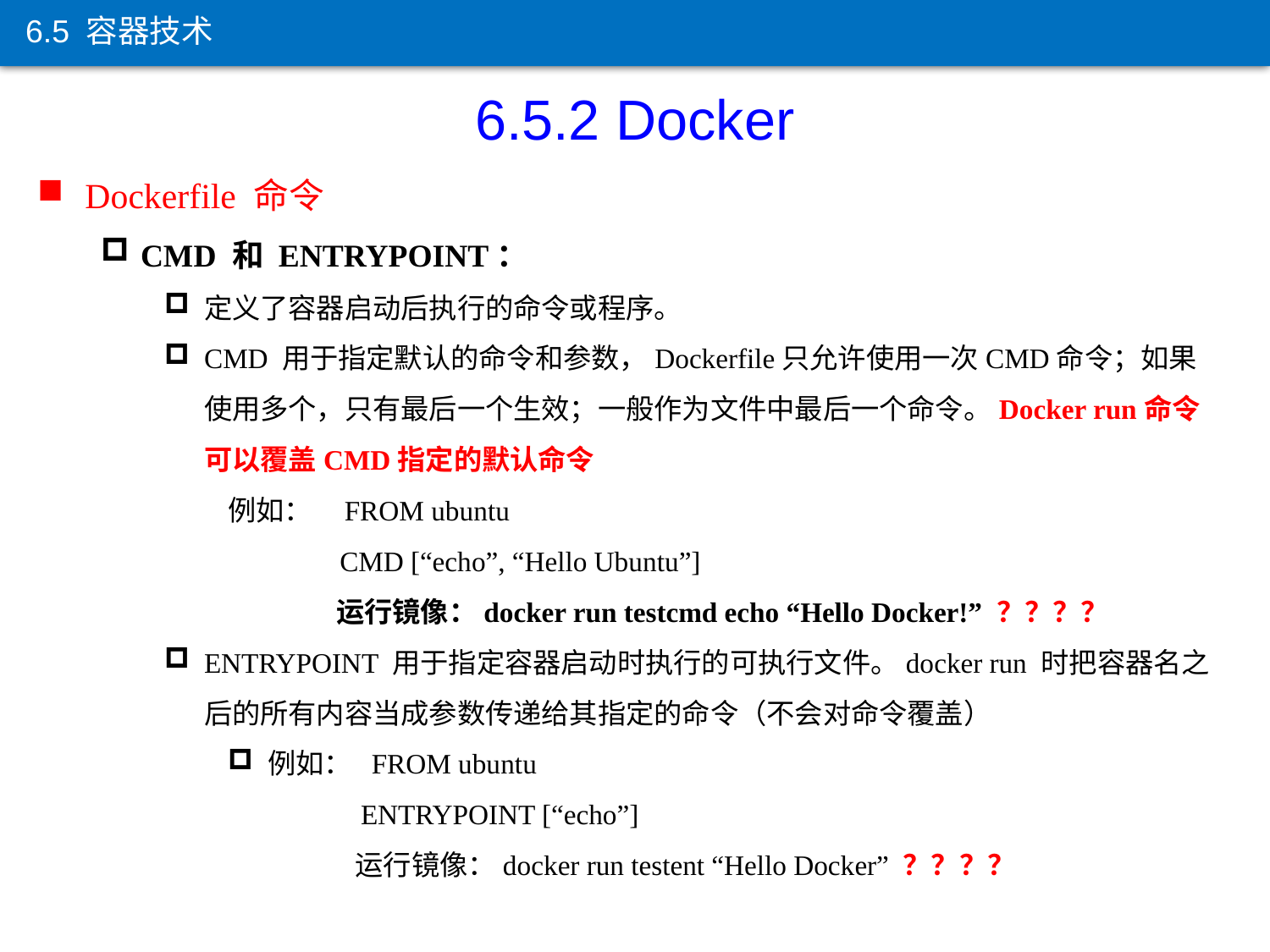

6.5 容器技术
6.5.2 Docker
Dockerfile 命令
CMD 和 ENTRYPOINT：
定义了容器启动后执行的命令或程序。
CMD 用于指定默认的命令和参数，Dockerfile只允许使用一次CMD命令；如果使用多个，只有最后一个生效；一般作为文件中最后一个命令。Docker run命令可以覆盖CMD指定的默认命令
例如：    FROM ubuntu
                CMD [“echo”, “Hello Ubuntu”]
                运行镜像：docker run testcmd echo “Hello Docker!” ？？？？
ENTRYPOINT 用于指定容器启动时执行的可执行文件。docker run 时把容器名之后的所有内容当成参数传递给其指定的命令（不会对命令覆盖）
例如：  FROM ubuntu
                   ENTRYPOINT [“echo”]
                   运行镜像：docker run testent “Hello Docker” ？？？？

9